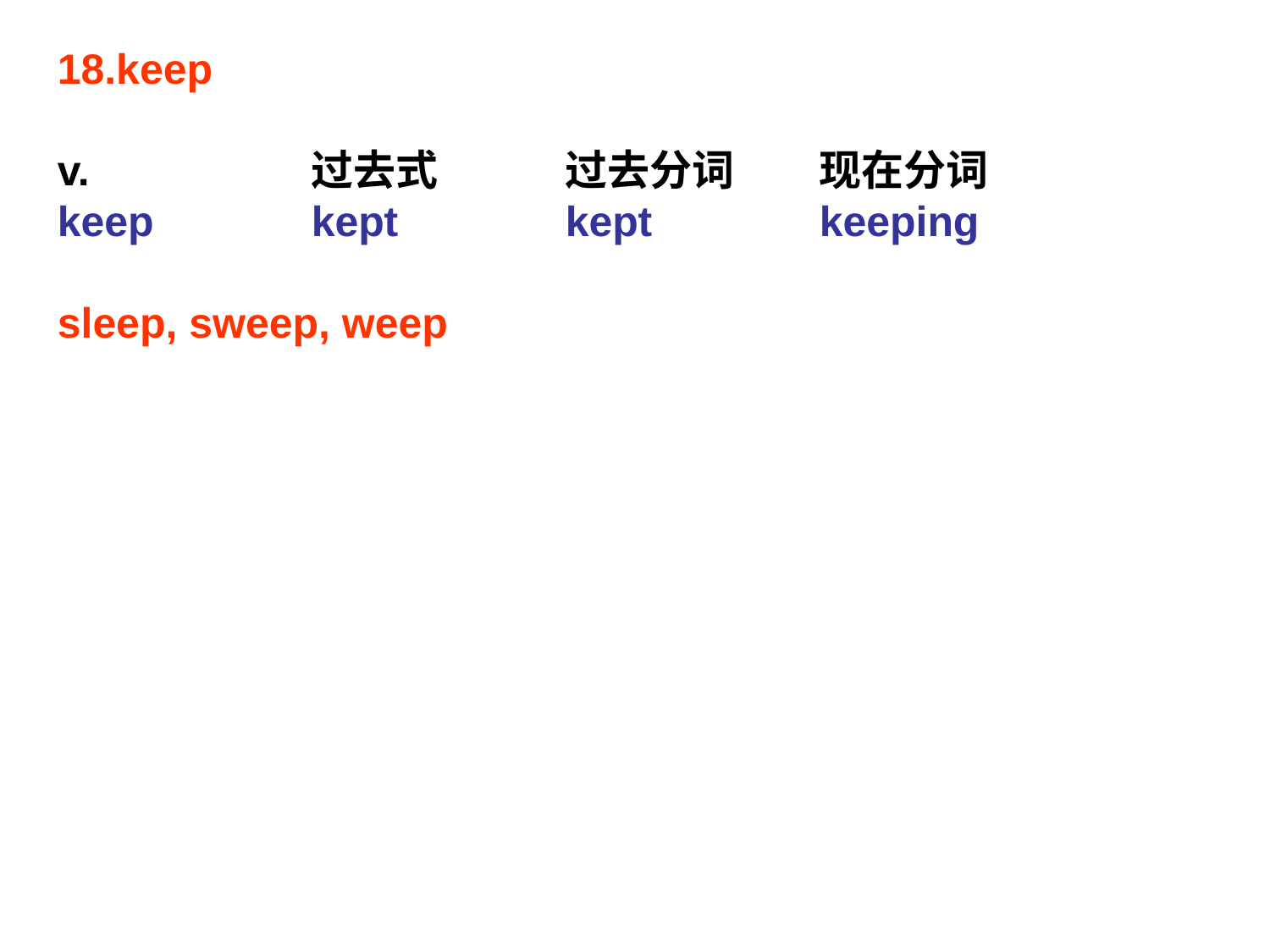

18.keep

v.		过去式	过去分词	现在分词
keep		kept		kept		keeping

sleep, sweep, weep